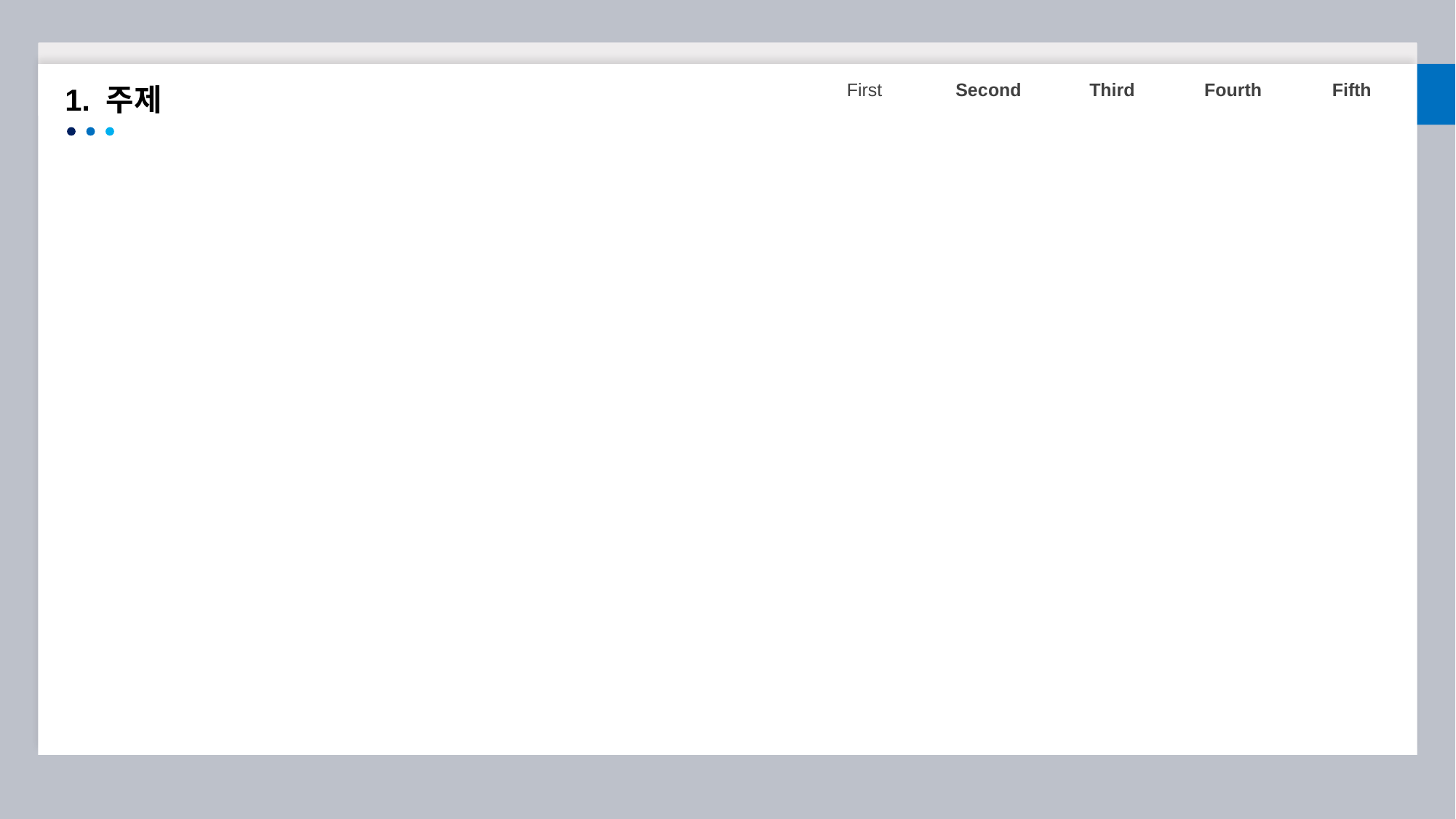

First
Second
Third
Fourth
Fifth
1. 주제